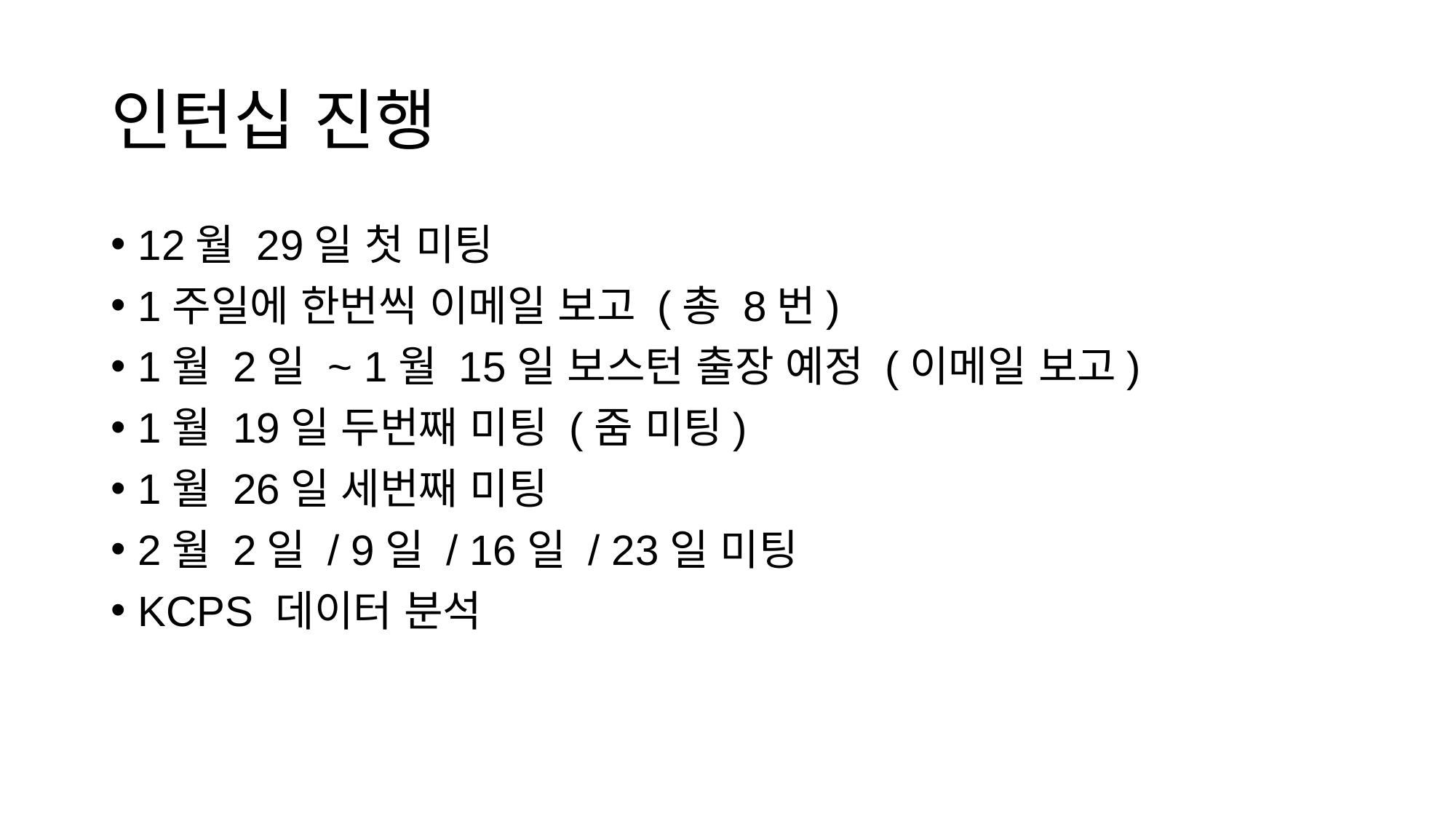

# 인턴십 진행
12월 29일 첫 미팅
1주일에 한번씩 이메일 보고 (총 8번)
1월 2일 ~ 1월 15일 보스턴 출장 예정 (이메일 보고)
1월 19일 두번째 미팅 (줌 미팅)
1월 26일 세번째 미팅
2월 2일 / 9일 / 16일 / 23일 미팅
KCPS 데이터 분석